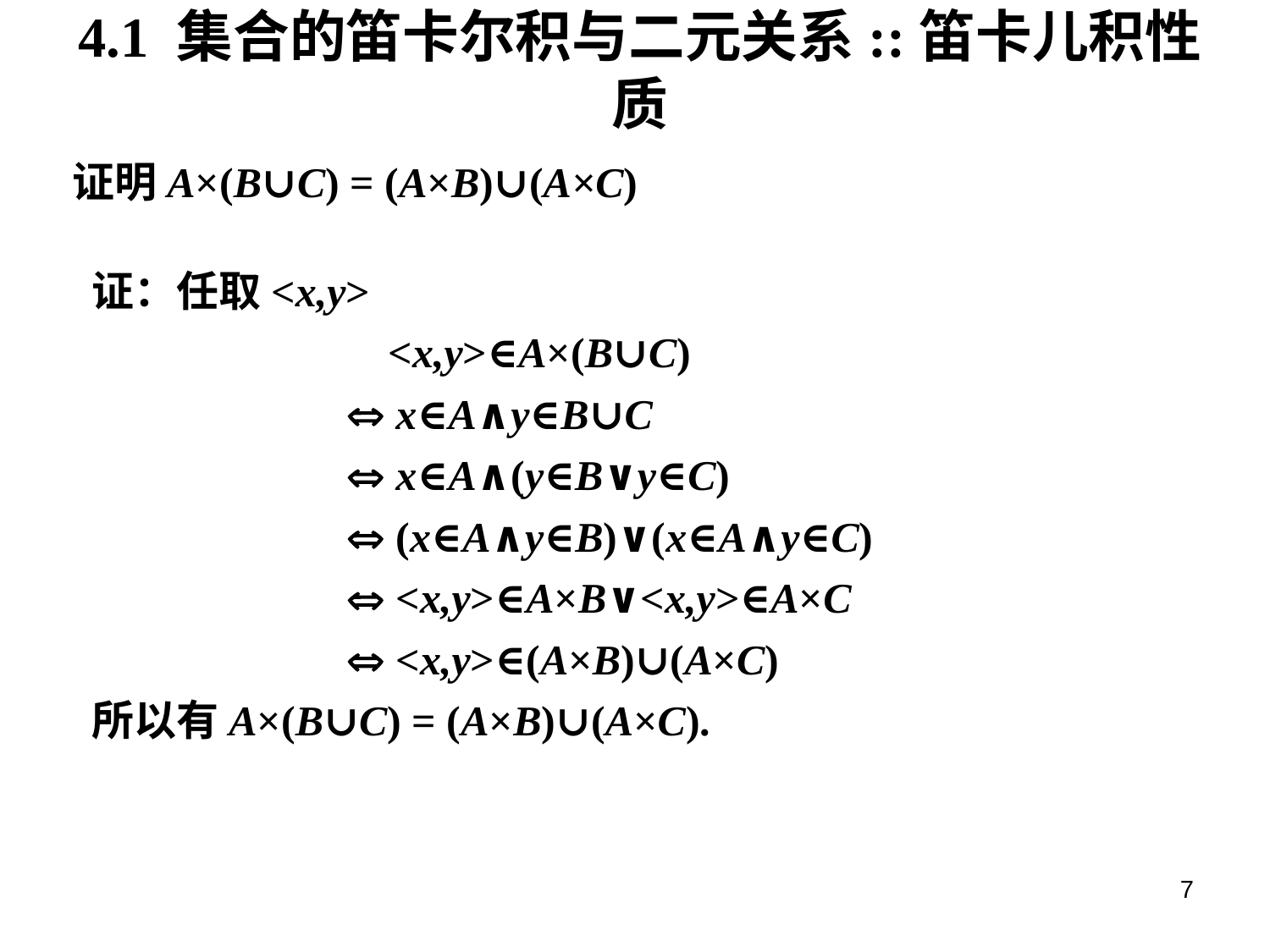

# 4.1 集合的笛卡尔积与二元关系::笛卡儿积性质
证明A×(B∪C) = (A×B)∪(A×C)
证：任取<x,y>
		    <x,y>∈A×(B∪C)
		⇔ x∈A∧y∈B∪C
		⇔ x∈A∧(y∈B∨y∈C)
		⇔ (x∈A∧y∈B)∨(x∈A∧y∈C)
		⇔ <x,y>∈A×B∨<x,y>∈A×C
		⇔ <x,y>∈(A×B)∪(A×C)
所以有A×(B∪C) = (A×B)∪(A×C).
7